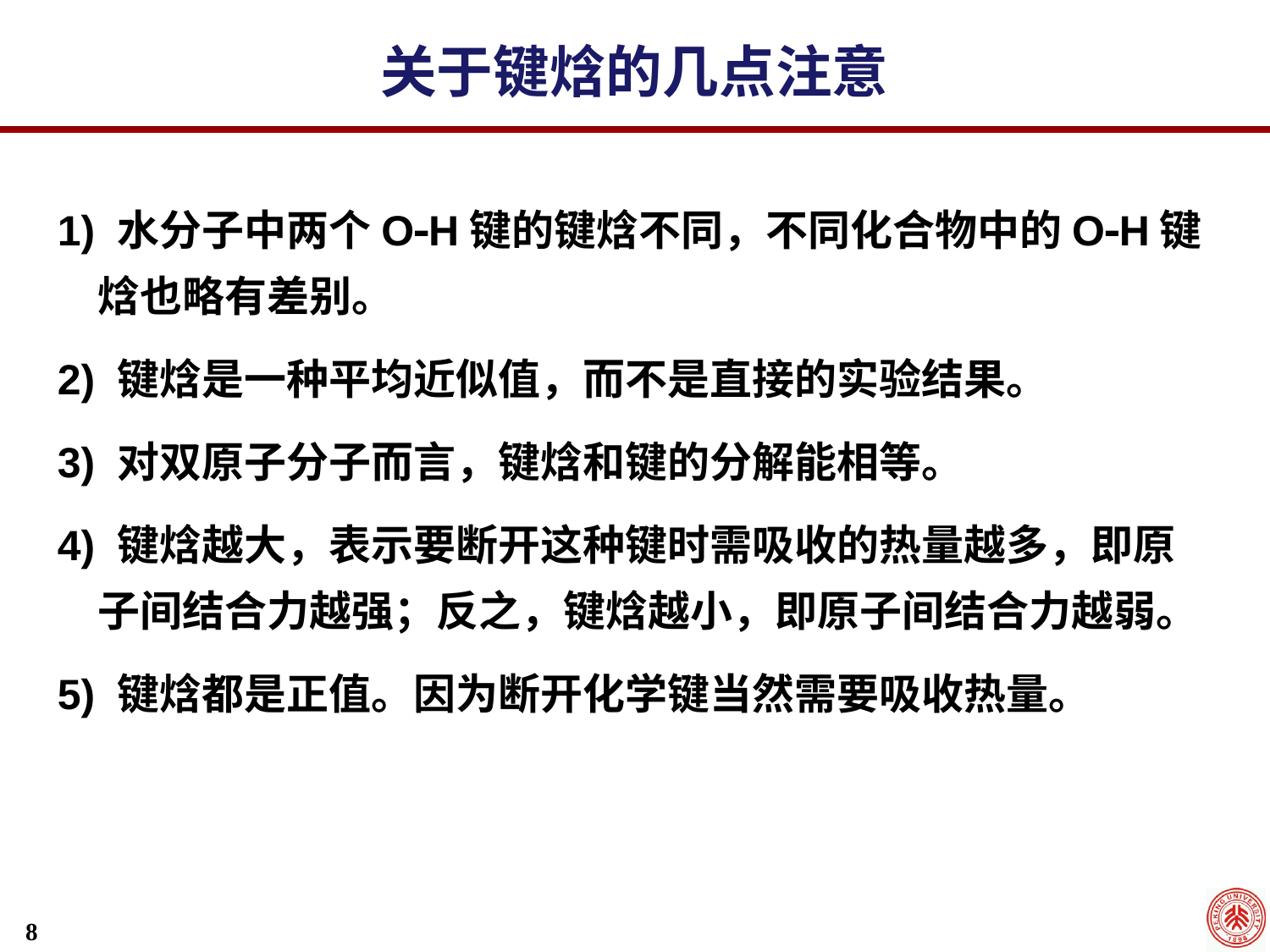

关于键焓的几点注意

1) 水分子中两个O−H键的键焓不同，不同化合物中的O−H键焓也略有差别。
2) 键焓是一种平均近似值，而不是直接的实验结果。
3) 对双原子分子而言，键焓和键的分解能相等。
4) 键焓越大，表示要断开这种键时需吸收的热量越多，即原子间结合力越强；反之，键焓越小，即原子间结合力越弱。
5) 键焓都是正值。因为断开化学键当然需要吸收热量。
8